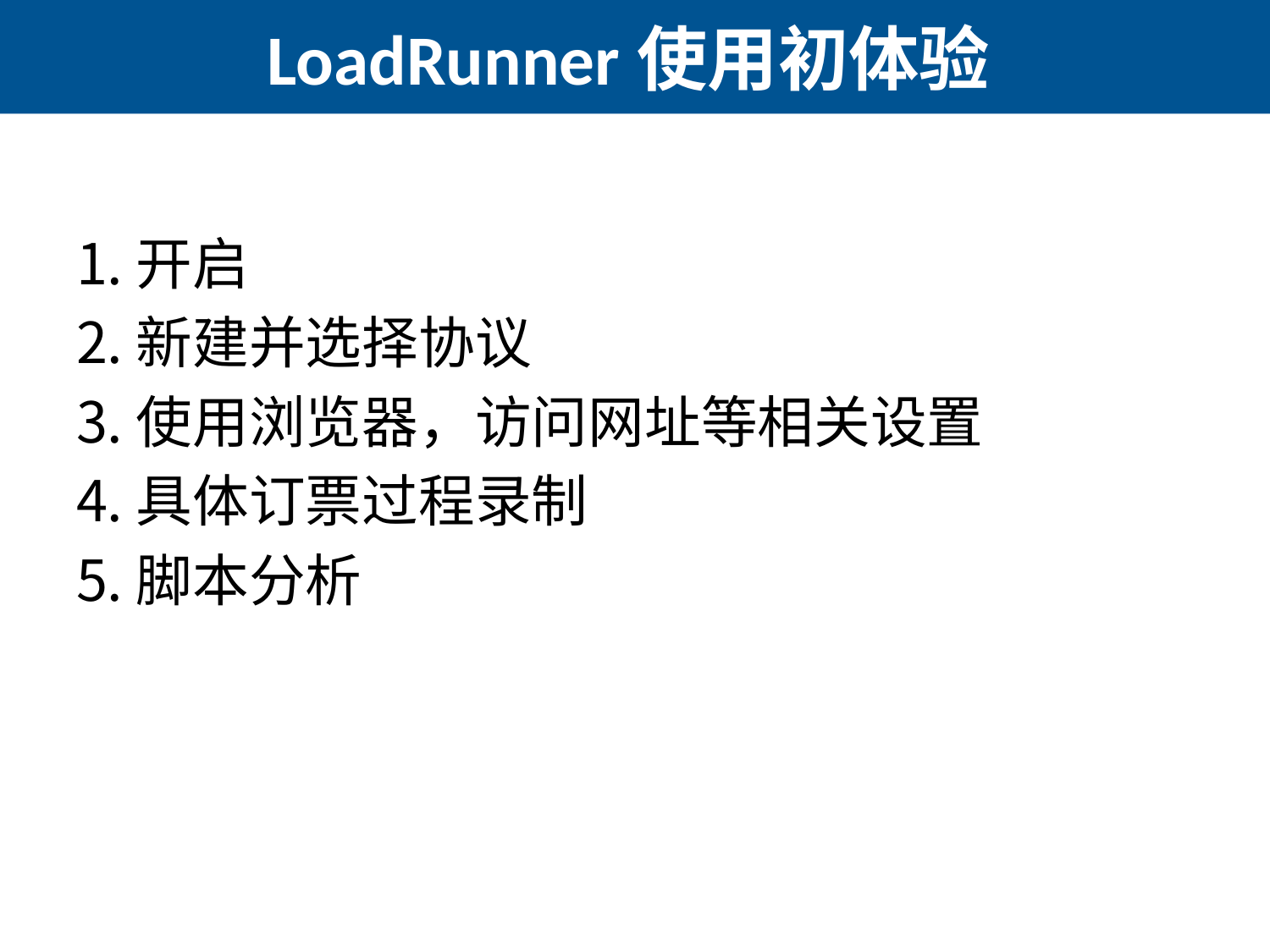

# LoadRunner使用初体验
开启
新建并选择协议
使用浏览器，访问网址等相关设置
具体订票过程录制
脚本分析